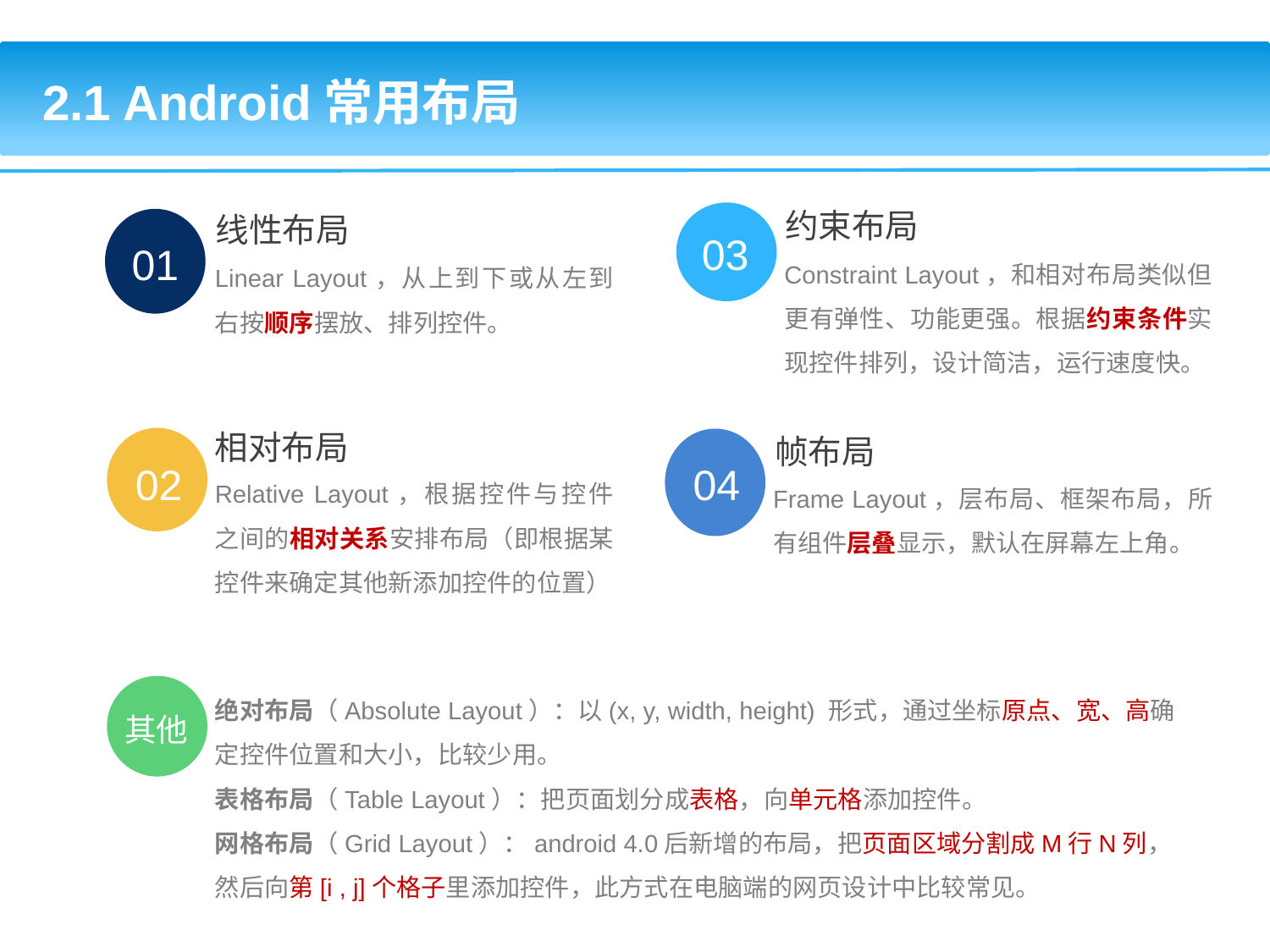

2.1 Android常用布局

约束布局
Constraint Layout，和相对布局类似但更有弹性、功能更强。根据约束条件实现控件排列，设计简洁，运行速度快。
线性布局

Linear Layout，从上到下或从左到右按顺序摆放、排列控件。
03
01
相对布局

Relative Layout，根据控件与控件之间的相对关系安排布局（即根据某控件来确定其他新添加控件的位置）

帧布局
Frame Layout，层布局、框架布局，所有组件层叠显示，默认在屏幕左上角。
02
04

绝对布局（Absolute Layout）：以(x, y, width, height) 形式，通过坐标原点、宽、高确定控件位置和大小，比较少用。
表格布局（Table Layout）：把页面划分成表格，向单元格添加控件。
网格布局（Grid Layout）：android 4.0后新增的布局，把页面区域分割成M行N列，然后向第[i , j]个格子里添加控件，此方式在电脑端的网页设计中比较常见。
其他